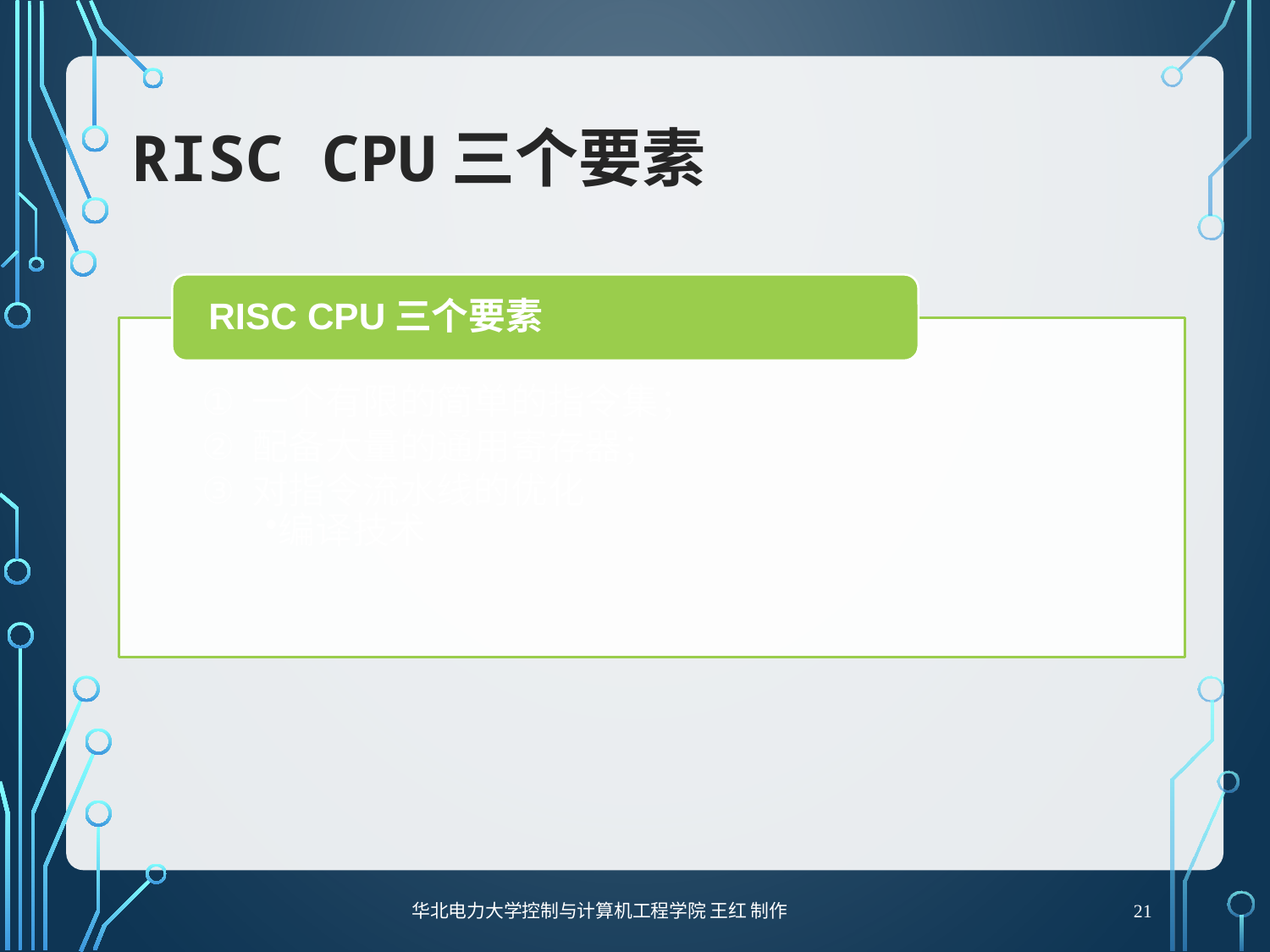

# RISC CPU三个要素
一个有限的简单的指令集；
配备大量的通用寄存器；
对指令流水线的优化
编译技术
RISC CPU三个要素
21
华北电力大学控制与计算机工程学院 王红 制作